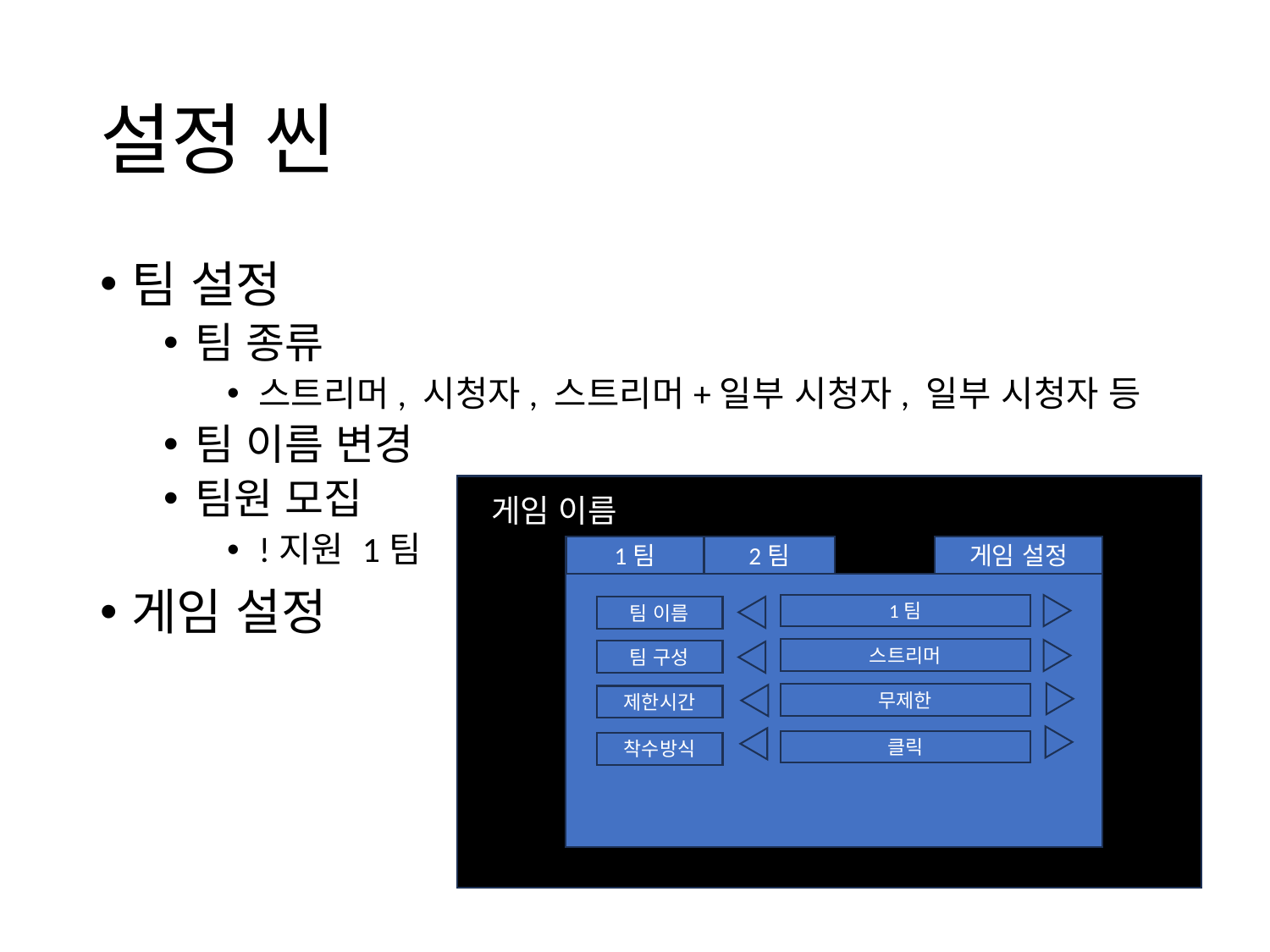

# 설정 씬
팀 설정
팀 종류
스트리머, 시청자, 스트리머+일부 시청자, 일부 시청자 등
팀 이름 변경
팀원 모집
!지원 1팀
게임 설정

게임 이름
1팀
2팀
게임 설정

1팀
팀 이름

스트리머
팀 구성

무제한

제한시간

클릭
착수방식